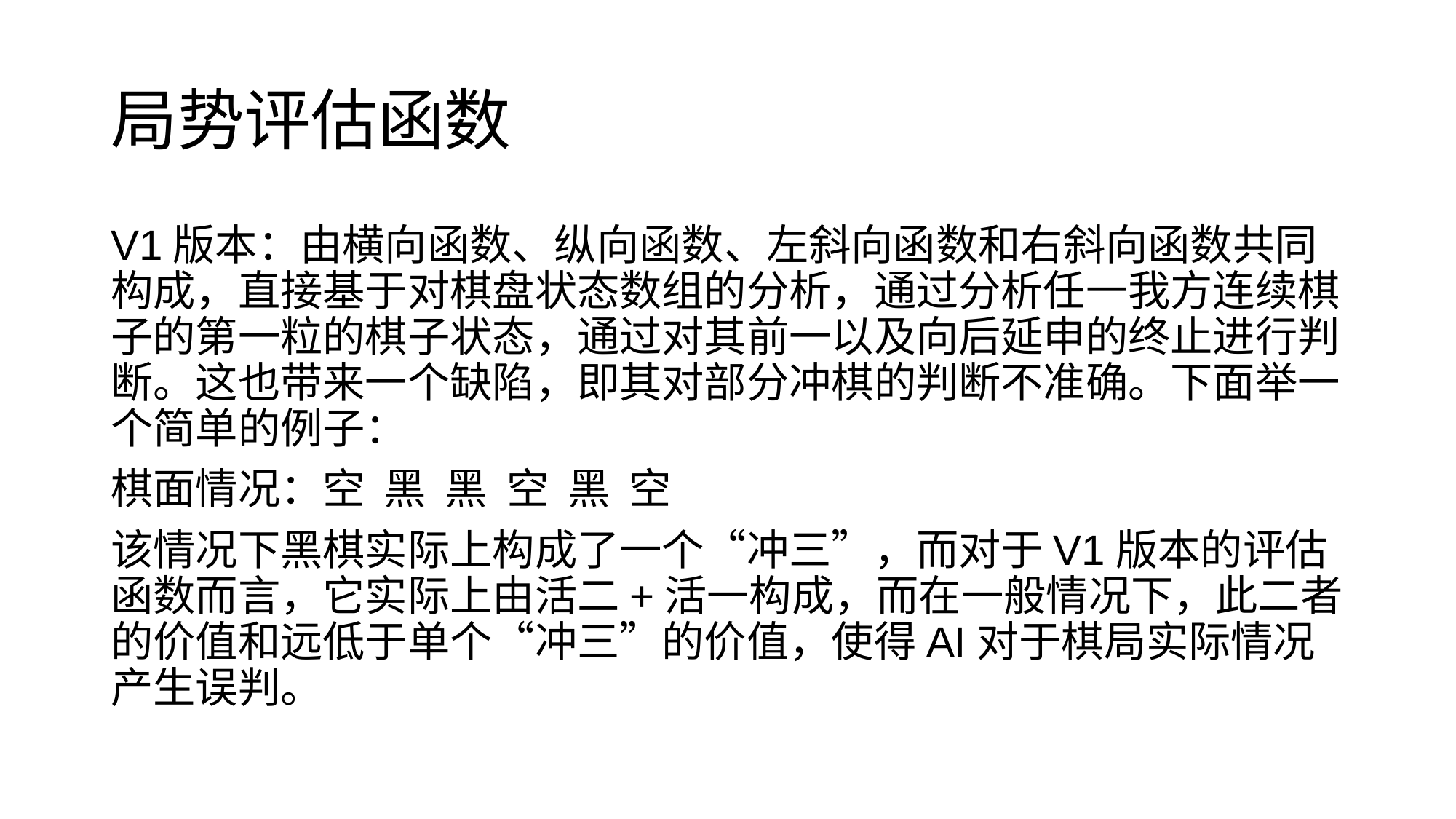

# 局势评估函数
V1版本：由横向函数、纵向函数、左斜向函数和右斜向函数共同构成，直接基于对棋盘状态数组的分析，通过分析任一我方连续棋子的第一粒的棋子状态，通过对其前一以及向后延申的终止进行判断。这也带来一个缺陷，即其对部分冲棋的判断不准确。下面举一个简单的例子：
棋面情况：空  黑  黑  空  黑  空
该情况下黑棋实际上构成了一个“冲三”，而对于V1版本的评估函数而言，它实际上由活二+活一构成，而在一般情况下，此二者的价值和远低于单个“冲三”的价值，使得AI对于棋局实际情况产生误判。